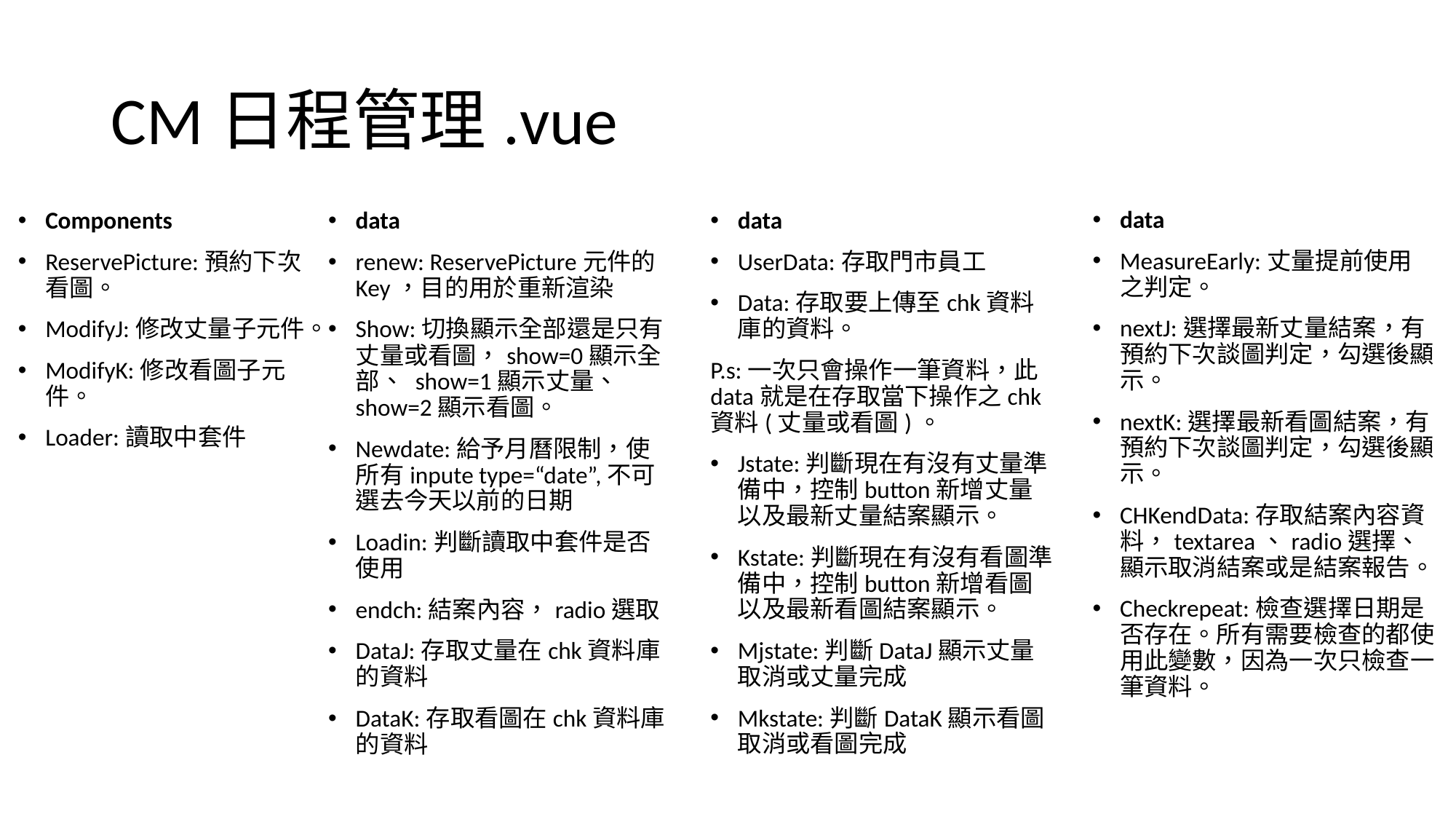

# CM日程管理.vue
data
MeasureEarly:丈量提前使用之判定。
nextJ:選擇最新丈量結案，有預約下次談圖判定，勾選後顯示。
nextK:選擇最新看圖結案，有預約下次談圖判定，勾選後顯示。
CHKendData:存取結案內容資料，textarea、radio選擇、顯示取消結案或是結案報告。
Checkrepeat:檢查選擇日期是否存在。所有需要檢查的都使用此變數，因為一次只檢查一筆資料。

Components
ReservePicture:預約下次看圖。
ModifyJ:修改丈量子元件。
ModifyK:修改看圖子元件。
Loader:讀取中套件

data
UserData:存取門市員工
Data:存取要上傳至chk資料庫的資料。
P.s:一次只會操作一筆資料，此data就是在存取當下操作之chk資料(丈量或看圖)。
Jstate:判斷現在有沒有丈量準備中，控制button新增丈量以及最新丈量結案顯示。
Kstate:判斷現在有沒有看圖準備中，控制button新增看圖以及最新看圖結案顯示。
Mjstate:判斷DataJ顯示丈量取消或丈量完成
Mkstate:判斷DataK顯示看圖取消或看圖完成

data
renew: ReservePicture元件的Key，目的用於重新渲染
Show:切換顯示全部還是只有丈量或看圖，show=0顯示全部、 show=1顯示丈量、 show=2顯示看圖。
Newdate:給予月曆限制，使所有inpute type=“date”,不可選去今天以前的日期
Loadin:判斷讀取中套件是否使用
endch:結案內容，radio選取
DataJ:存取丈量在chk資料庫的資料
DataK:存取看圖在chk資料庫的資料